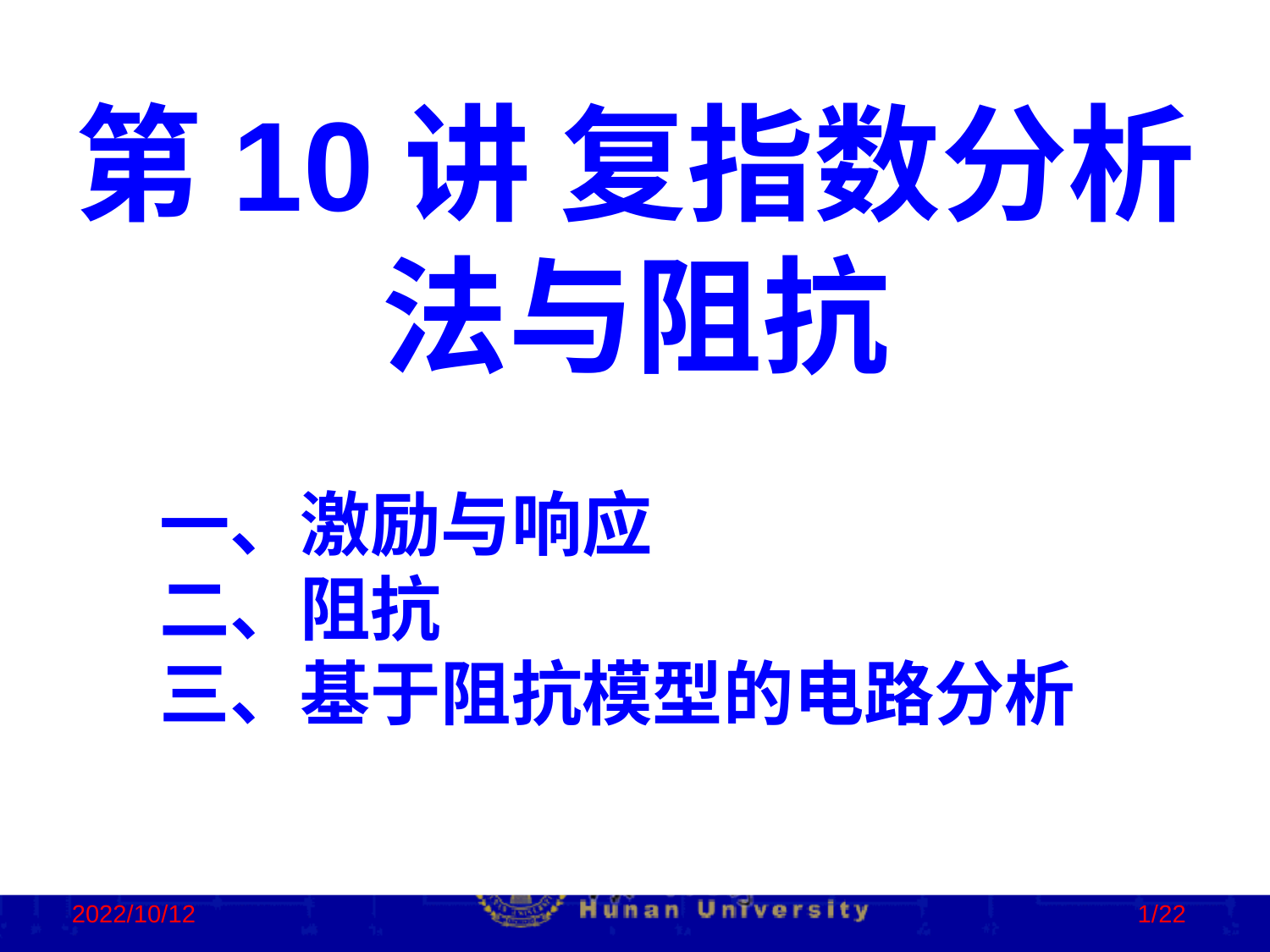

第10讲 复指数分析法与阻抗
一、激励与响应
二、阻抗
三、基于阻抗模型的电路分析
2022/10/12
1/22